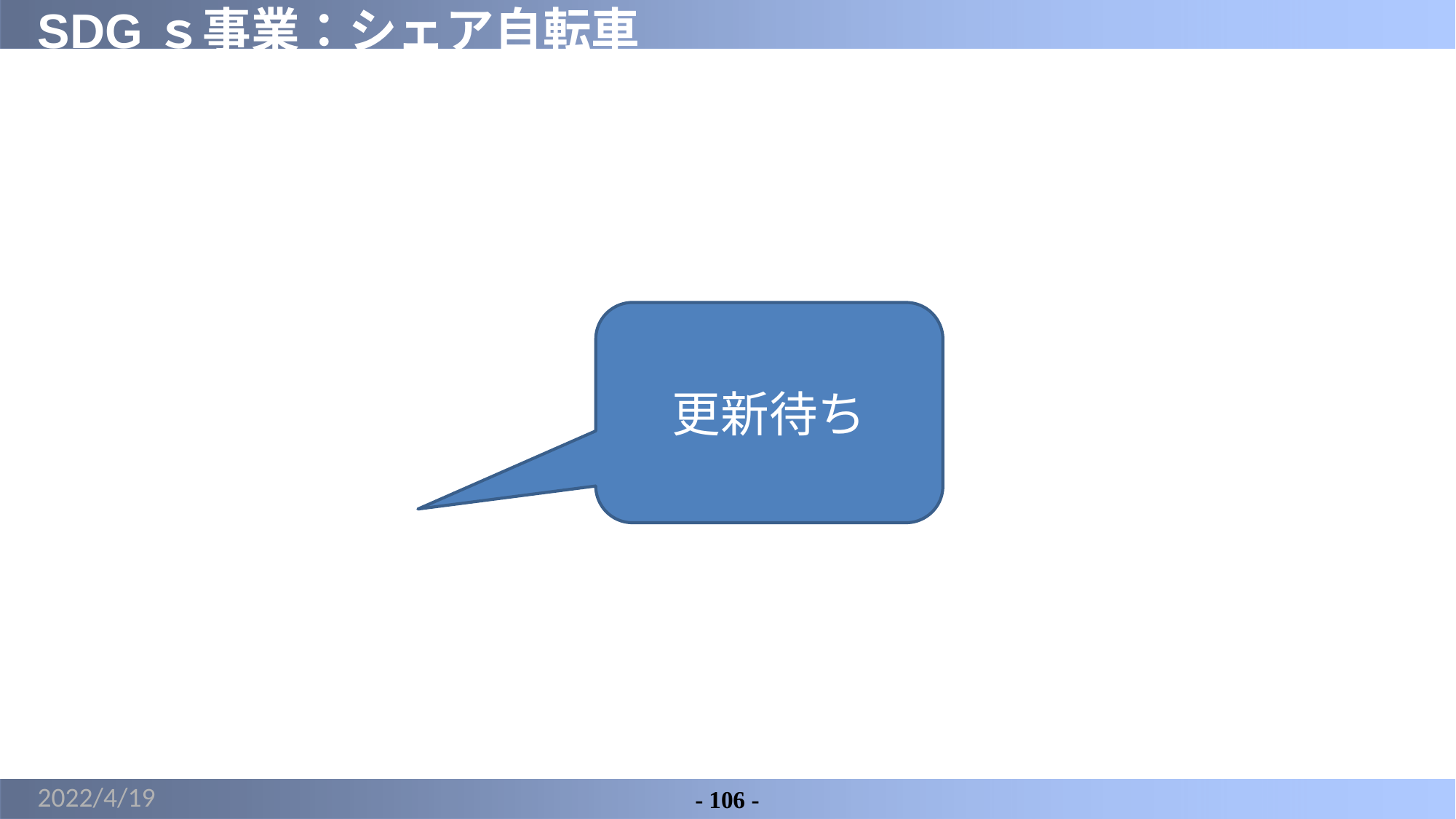

# SDGｓ事業：シェア自転車
更新待ち
2022/4/19
- 106 -